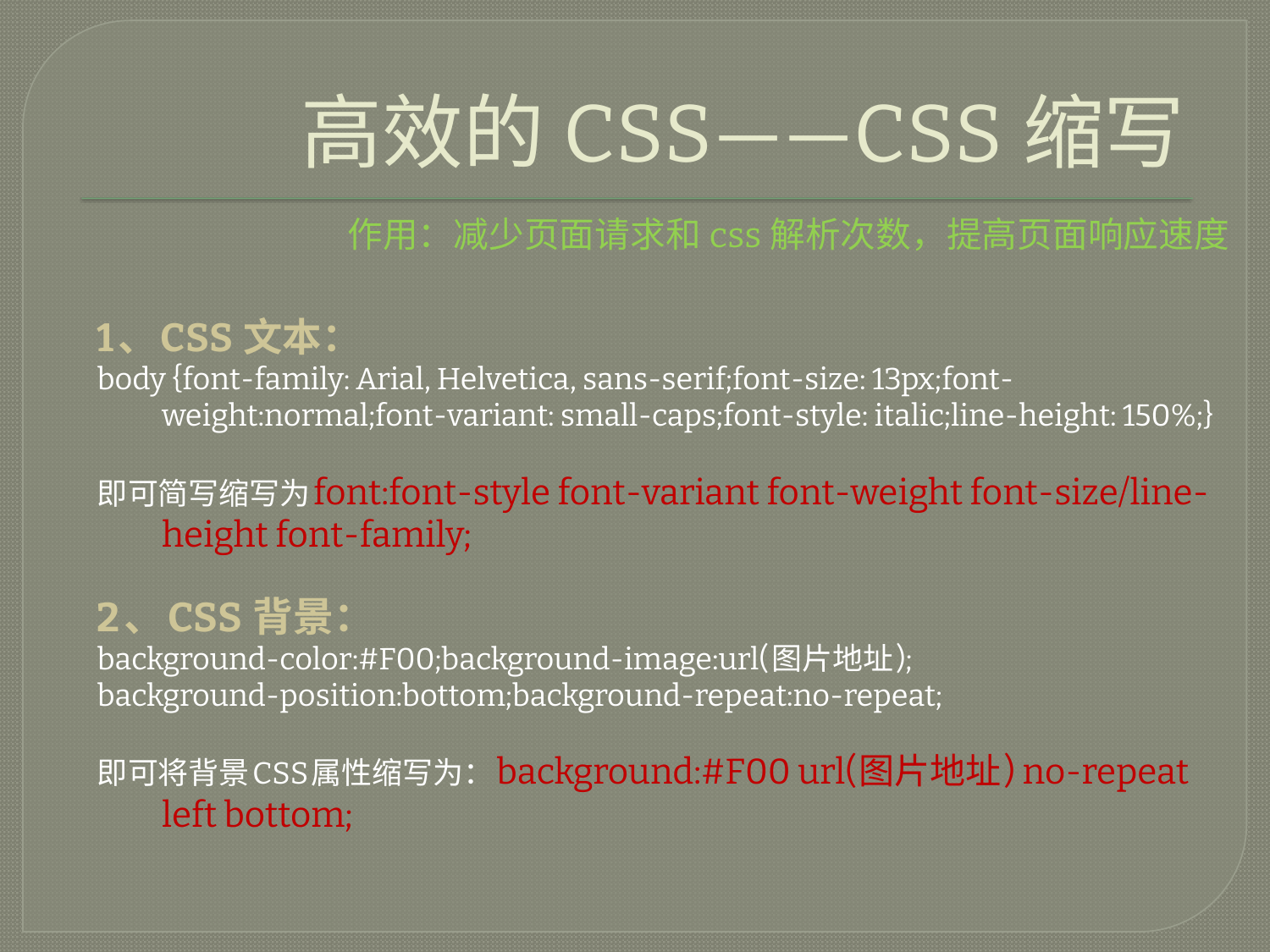

# 高效的CSS——CSS缩写
作用：减少页面请求和css解析次数，提高页面响应速度
1、CSS 文本：
body {font-family: Arial, Helvetica, sans-serif;font-size: 13px;font-weight:normal;font-variant: small-caps;font-style: italic;line-height: 150%;}

即可简写缩写为font:font-style font-variant font-weight font-size/line-height font-family;

2、CSS 背景：
background-color:#F00;background-image:url(图片地址);
background-position:bottom;background-repeat:no-repeat;

即可将背景CSS属性缩写为：background:#F00 url(图片地址) no-repeat left bottom;